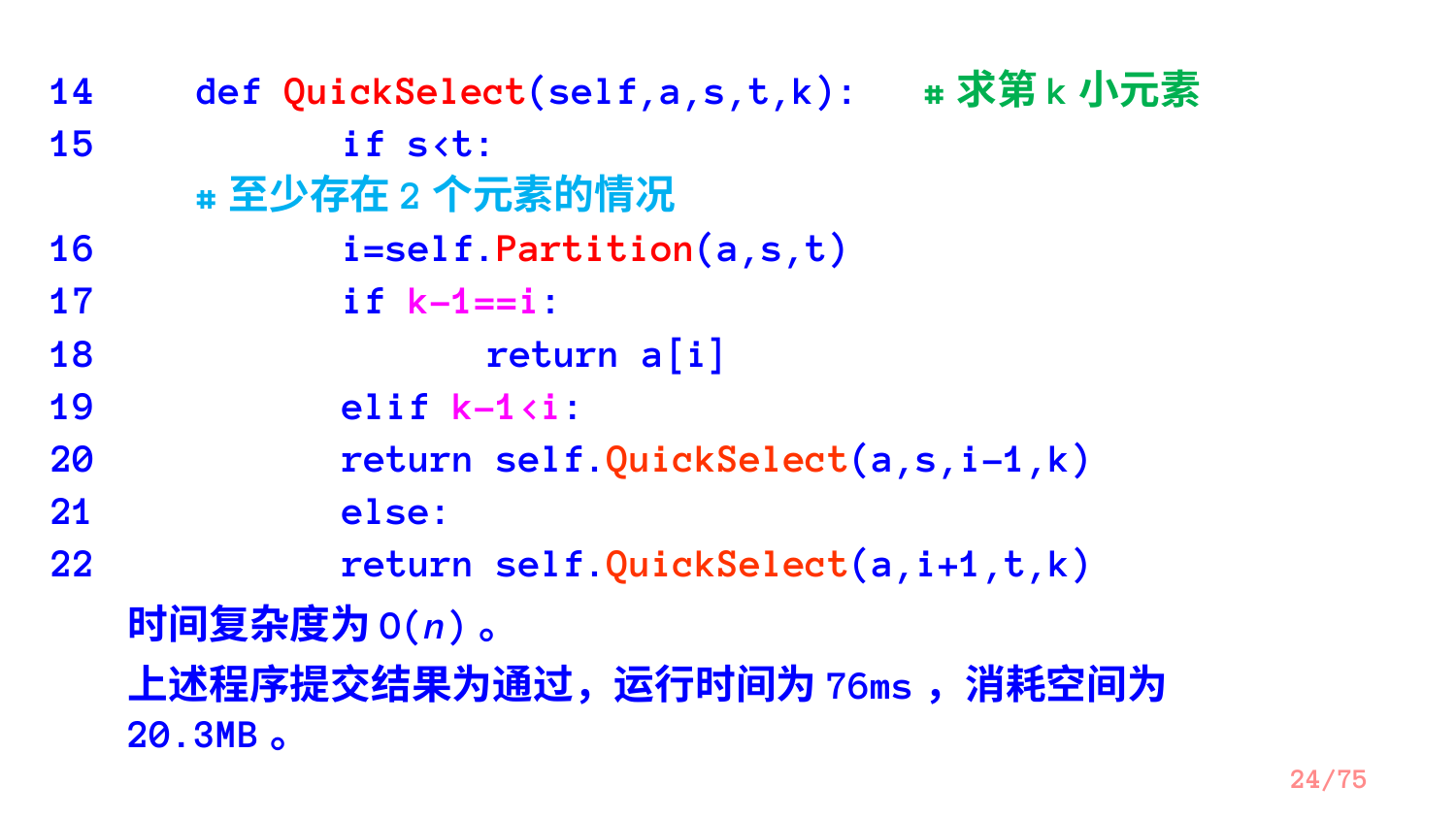

14  	def QuickSelect(self,a,s,t,k):  	#求第k小元素
15   		if s<t:         						#至少存在2个元素的情况
16    	 	i=self.Partition(a,s,t)
17        	if k-1==i:
18        		return a[i]
19        	elif k-1<i:
20         	return self.QuickSelect(a,s,i-1,k)
21        	else:
22         	return self.QuickSelect(a,i+1,t,k)
时间复杂度为O(n)。
上述程序提交结果为通过，运行时间为76ms，消耗空间为20.3MB。
24/75